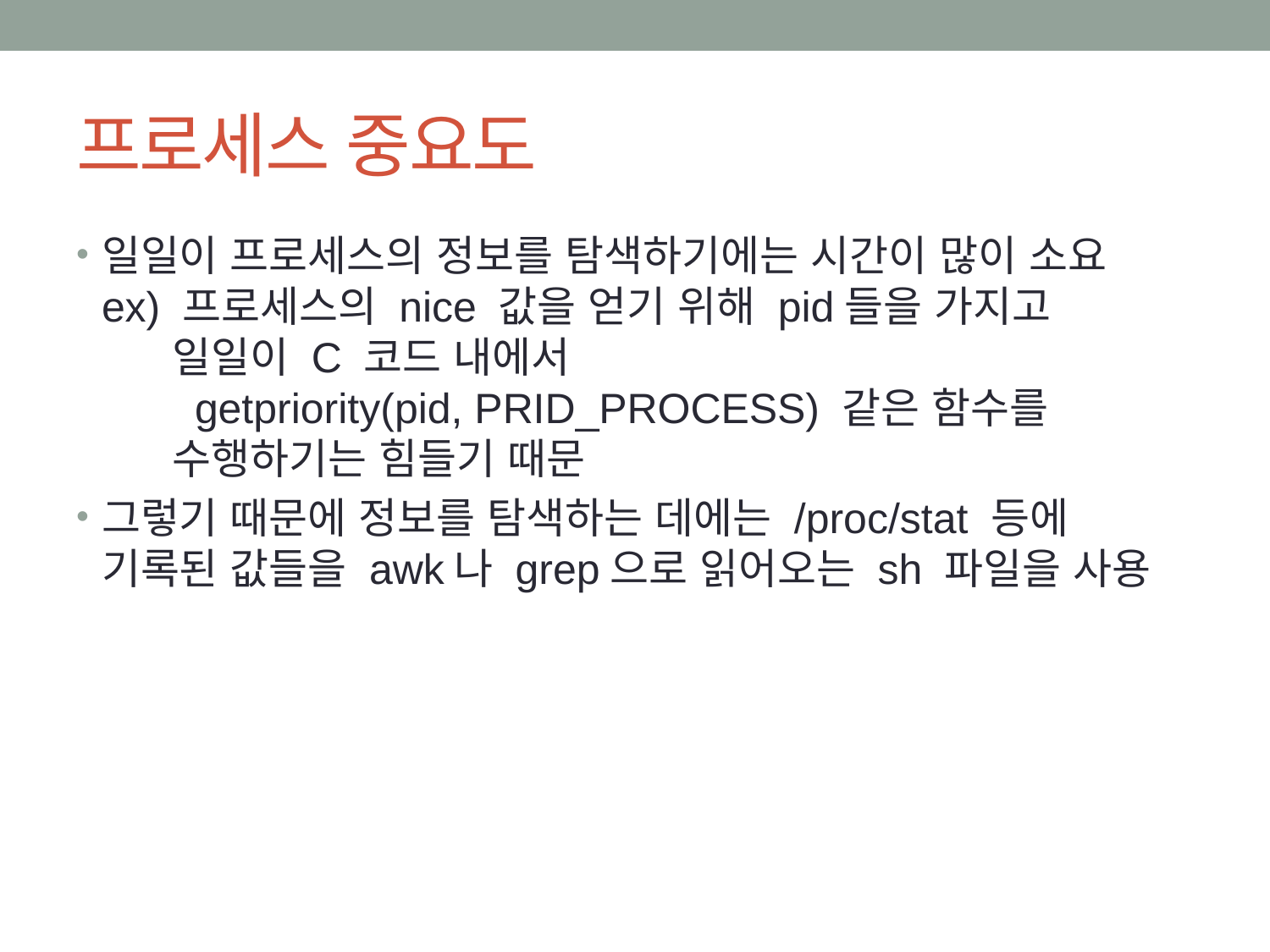

# 프로세스 중요도
일일이 프로세스의 정보를 탐색하기에는 시간이 많이 소요
ex) 프로세스의 nice 값을 얻기 위해 pid들을 가지고
      일일이 C 코드 내에서
       getpriority(pid, PRID_PROCESS) 같은 함수를
      수행하기는 힘들기 때문
그렇기 때문에 정보를 탐색하는 데에는 /proc/stat 등에
기록된 값들을 awk나 grep으로 읽어오는 sh 파일을 사용